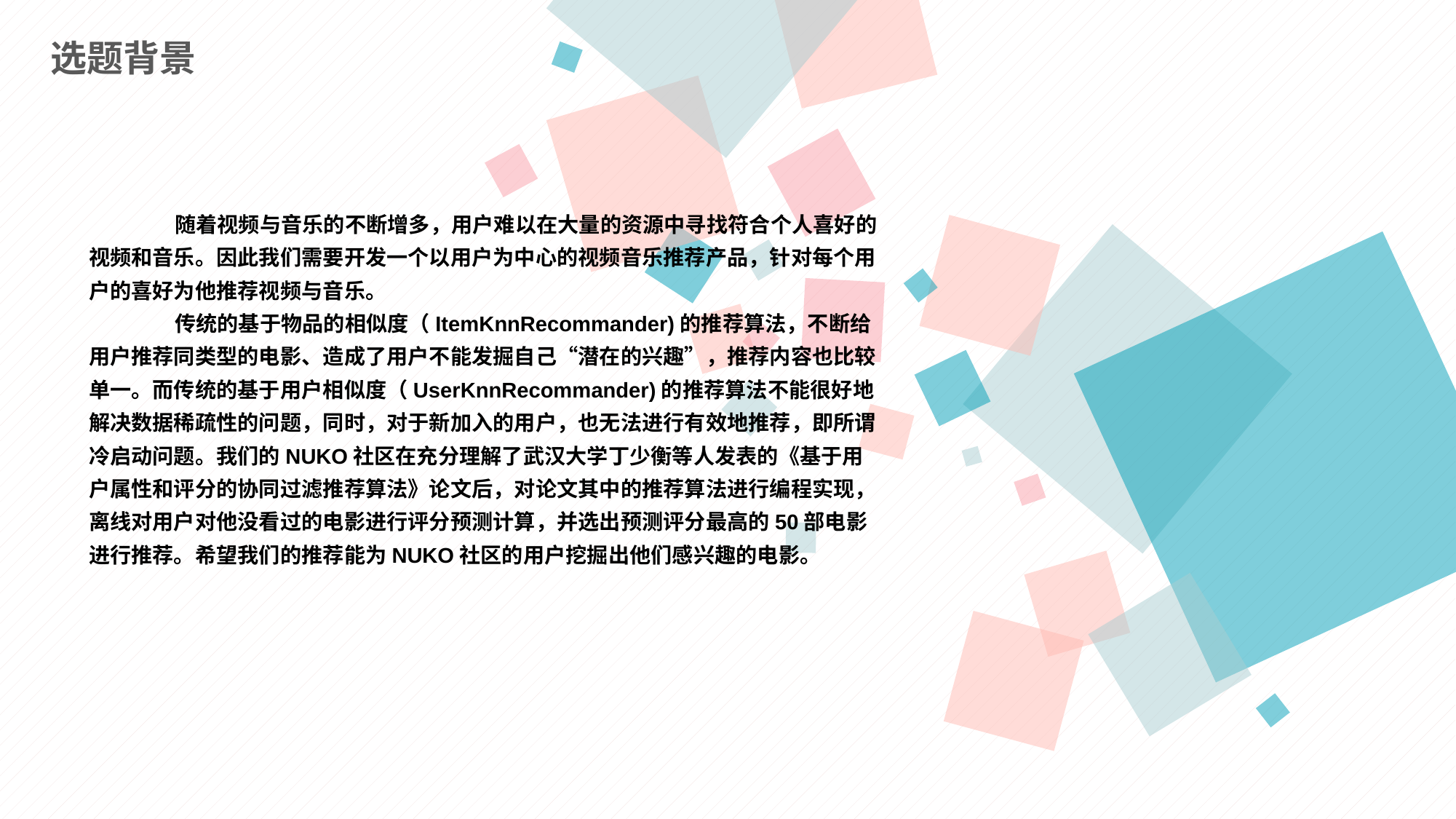

选题背景
随着视频与音乐的不断增多，用户难以在大量的资源中寻找符合个人喜好的视频和音乐。因此我们需要开发一个以用户为中心的视频音乐推荐产品，针对每个用户的喜好为他推荐视频与音乐。
传统的基于物品的相似度（ItemKnnRecommander)的推荐算法，不断给用户推荐同类型的电影、造成了用户不能发掘自己“潜在的兴趣”，推荐内容也比较单一。而传统的基于用户相似度（UserKnnRecommander)的推荐算法不能很好地解决数据稀疏性的问题，同时，对于新加入的用户，也无法进行有效地推荐，即所谓冷启动问题。我们的NUKO社区在充分理解了武汉大学丁少衡等人发表的《基于用户属性和评分的协同过滤推荐算法》论文后，对论文其中的推荐算法进行编程实现，离线对用户对他没看过的电影进行评分预测计算，并选出预测评分最高的50部电影进行推荐。希望我们的推荐能为NUKO社区的用户挖掘出他们感兴趣的电影。